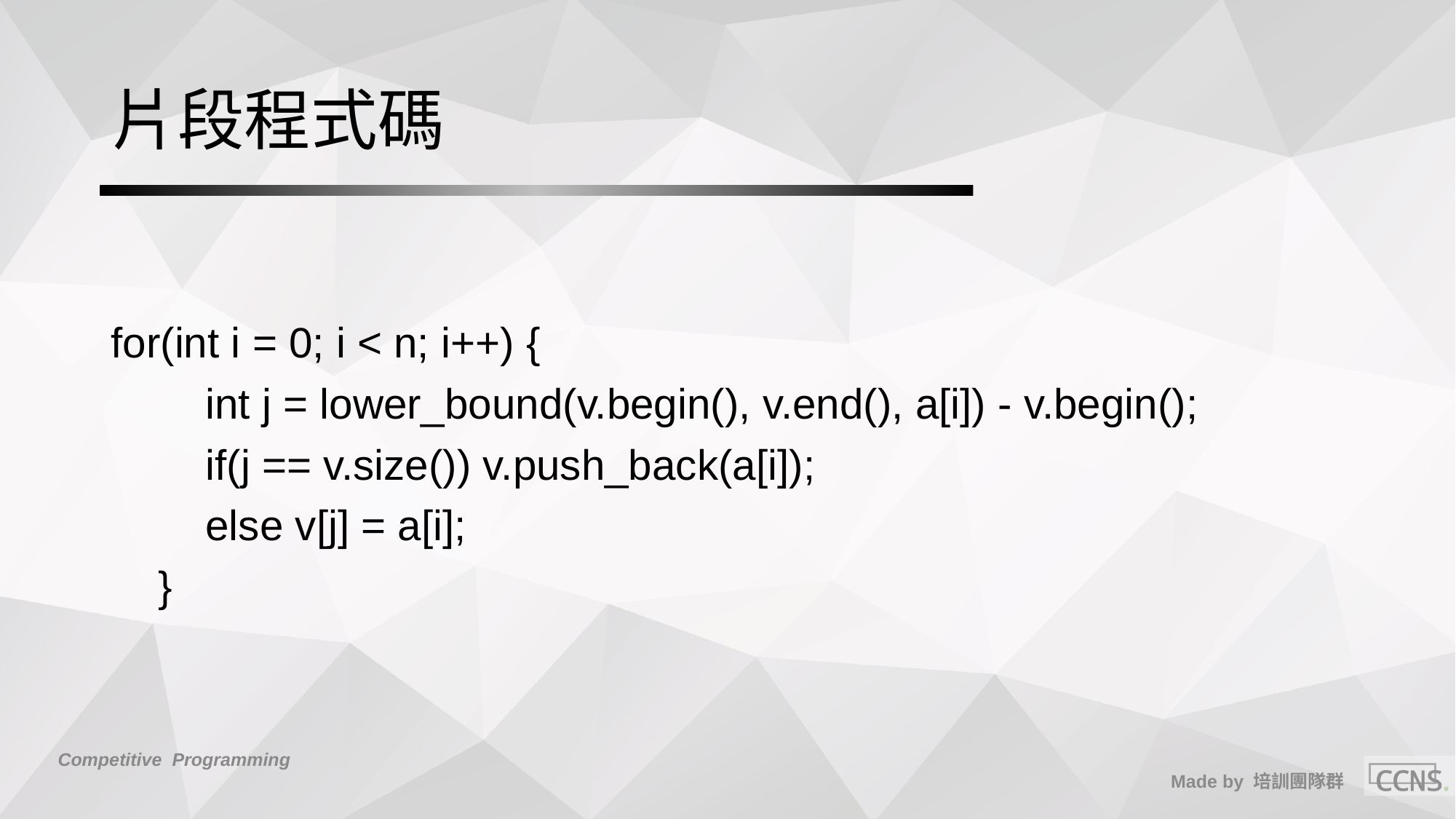

# 片段程式碼
for(int i = 0; i < n; i++) {
        int j = lower_bound(v.begin(), v.end(), a[i]) - v.begin();
        if(j == v.size()) v.push_back(a[i]);
        else v[j] = a[i];
    }